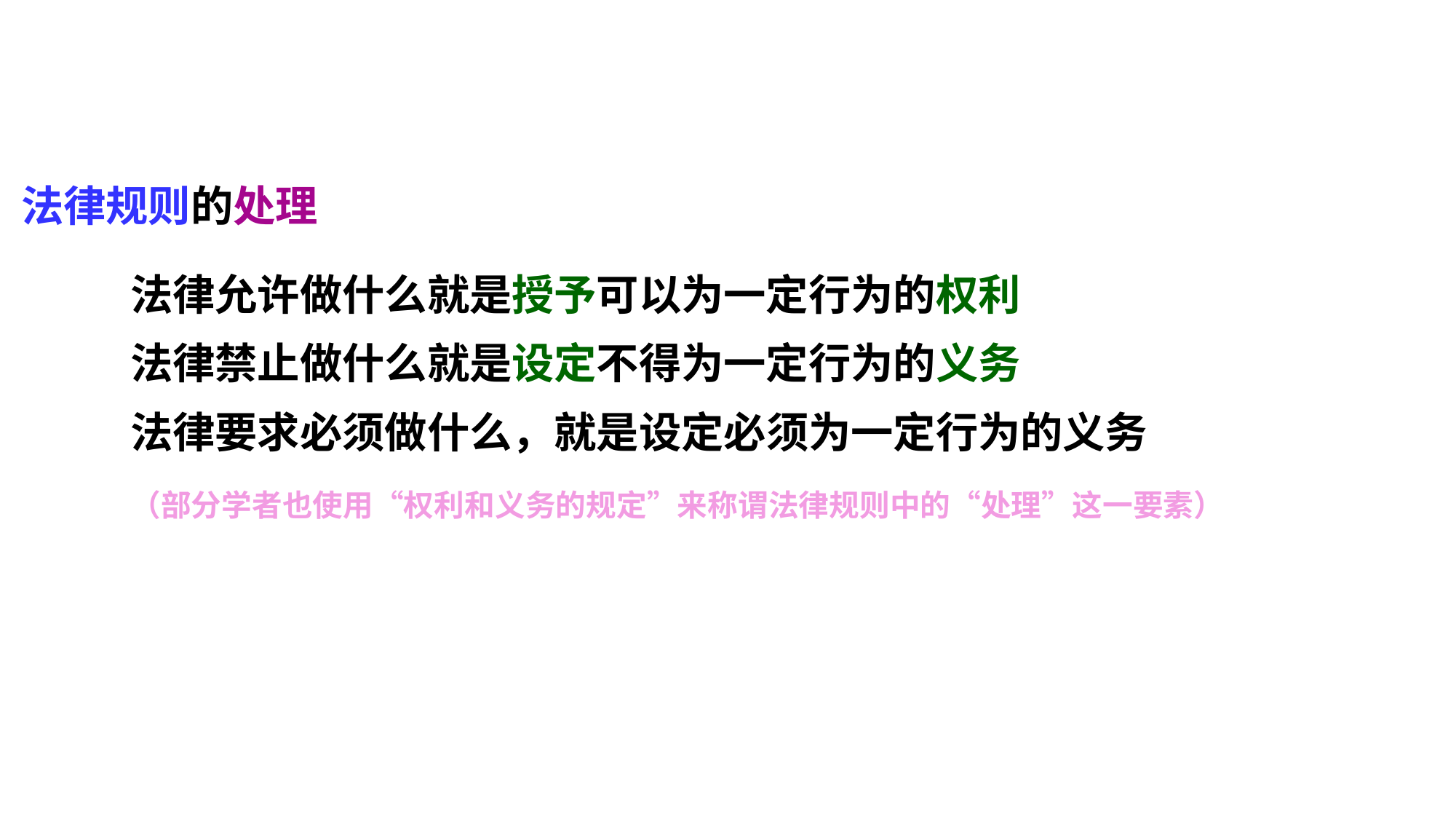

法律规则的处理

	法律允许做什么就是授予可以为一定行为的权利
	法律禁止做什么就是设定不得为一定行为的义务
	法律要求必须做什么，就是设定必须为一定行为的义务
	（部分学者也使用“权利和义务的规定”来称谓法律规则中的“处理”这一要素）